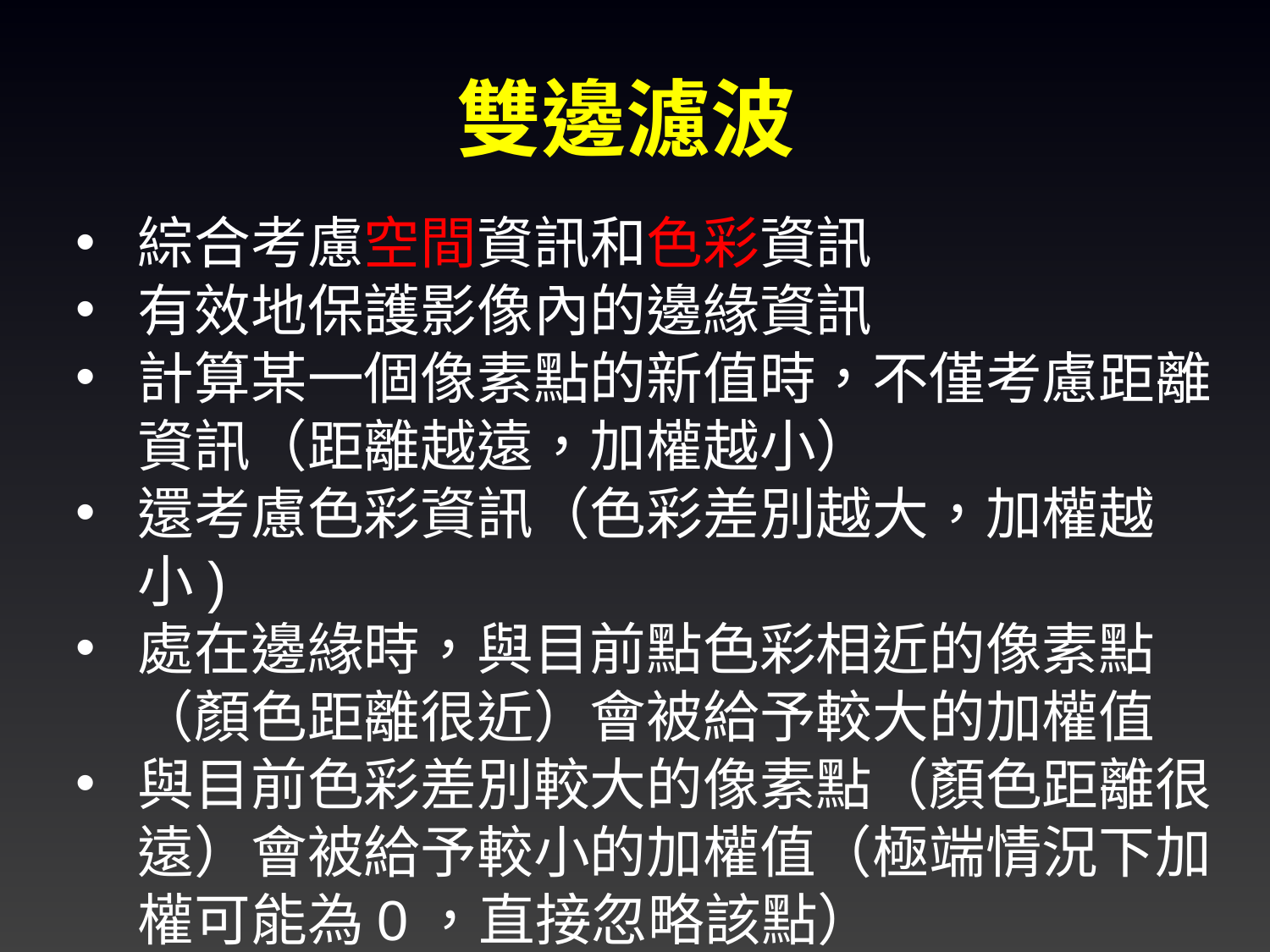

雙邊濾波
綜合考慮空間資訊和色彩資訊
有效地保護影像內的邊緣資訊
計算某一個像素點的新值時，不僅考慮距離資訊（距離越遠，加權越小）
還考慮色彩資訊（色彩差別越大，加權越小)
處在邊緣時，與目前點色彩相近的像素點（顏色距離很近）會被給予較大的加權值
與目前色彩差別較大的像素點（顏色距離很遠）會被給予較小的加權值（極端情況下加權可能為0，直接忽略該點）